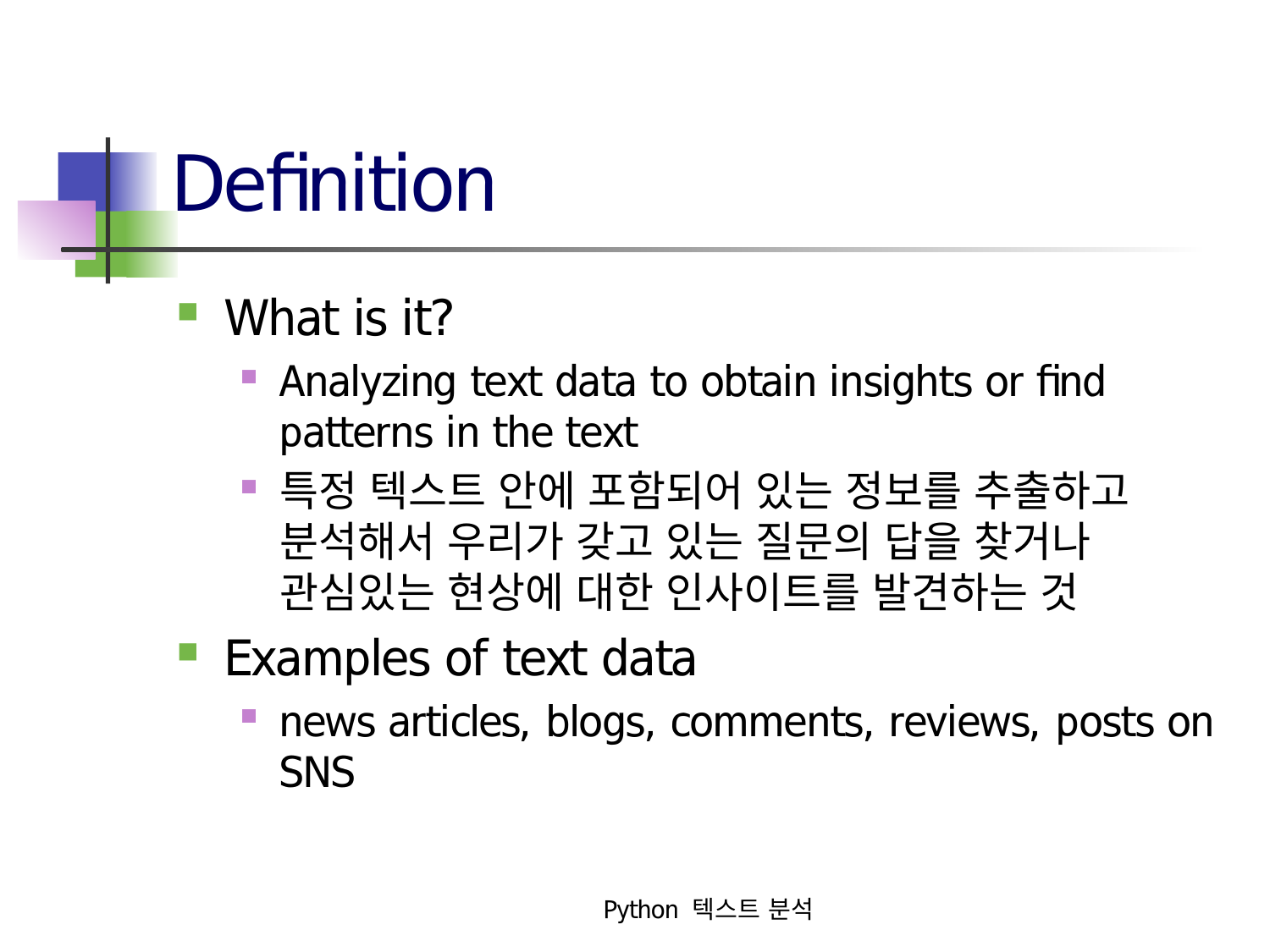

# Definition
What is it?
Analyzing text data to obtain insights or find patterns in the text
특정 텍스트 안에 포함되어 있는 정보를 추출하고 분석해서 우리가 갖고 있는 질문의 답을 찾거나 관심있는 현상에 대한 인사이트를 발견하는 것
Examples of text data
news articles, blogs, comments, reviews, posts on SNS
Python 텍스트 분석